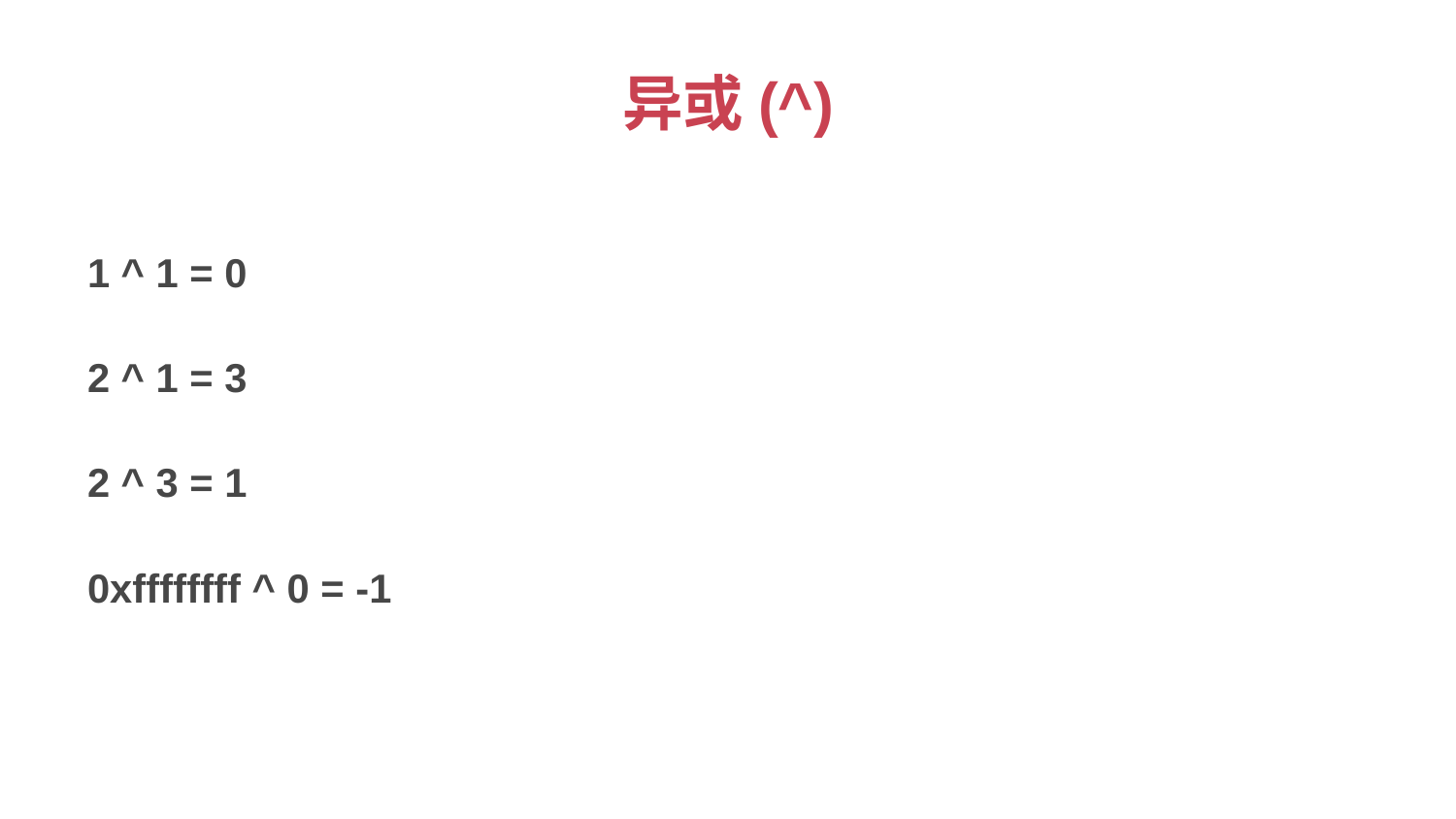

# 异或(^)
1 ^ 1 = 0
2 ^ 1 = 3
2 ^ 3 = 1
0xffffffff ^ 0 = -1